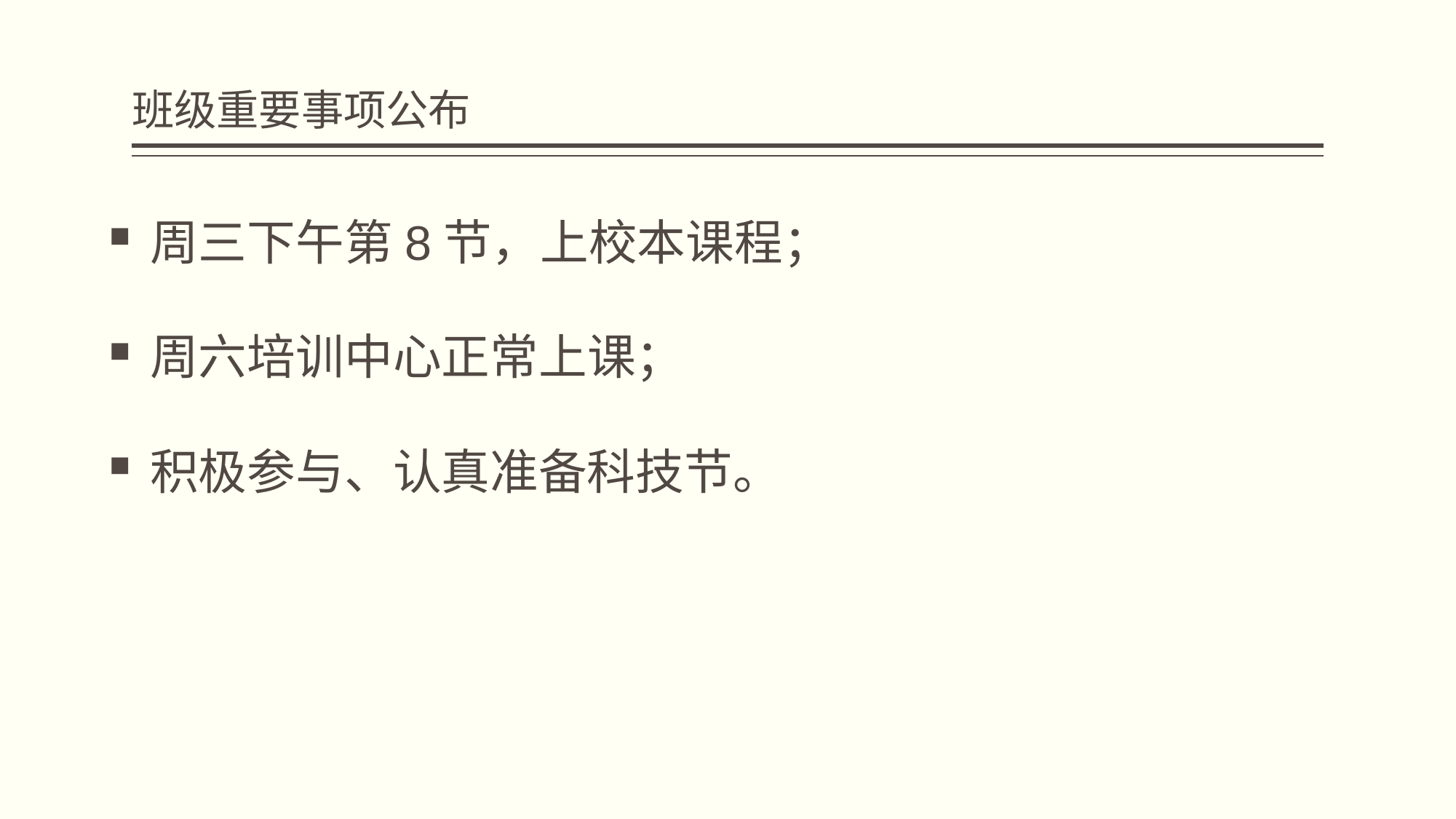

# 班级重要事项公布
周三下午第8节，上校本课程；
周六培训中心正常上课；
积极参与、认真准备科技节。